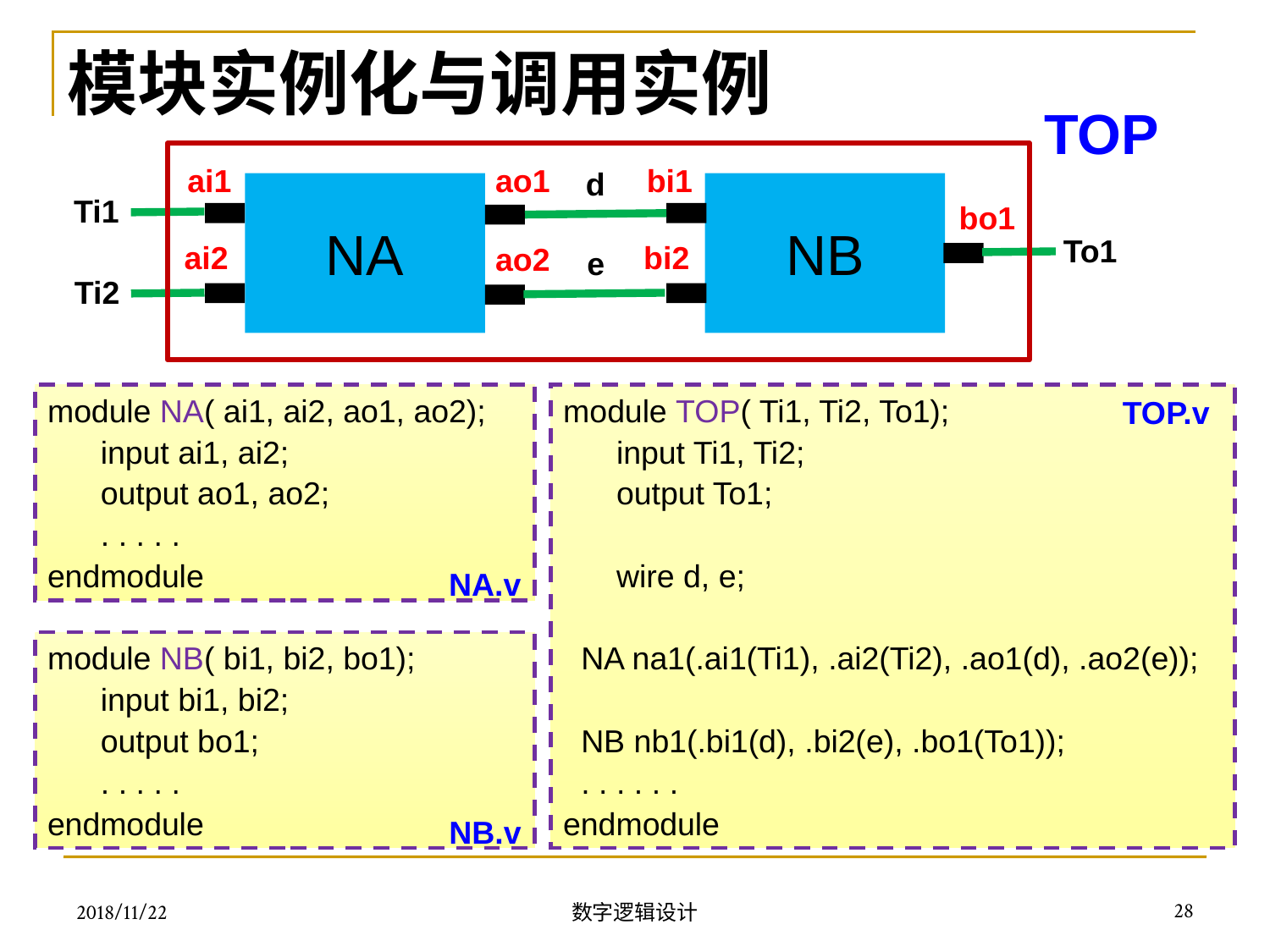

模块实例化与调用实例
TOP

ai1
ao1
bi1
NA
NB
bo1

ai2
bi2
ao2

d
Ti1
To1
e
Ti2
module TOP( Ti1, Ti2, To1);
      input Ti1, Ti2;
      output To1;

      wire d, e;

  NA na1(.ai1(Ti1), .ai2(Ti2), .ao1(d), .ao2(e));

  NB nb1(.bi1(d), .bi2(e), .bo1(To1));
  . . . . . .
endmodule
TOP.v
module NA( ai1, ai2, ao1, ao2);
      input ai1, ai2;
      output ao1, ao2;
      . . . . .
endmodule
NA.v
module NB( bi1, bi2, bo1);
      input bi1, bi2;
      output bo1;
      . . . . .
endmodule
NB.v
2018/11/22
28
数字逻辑设计